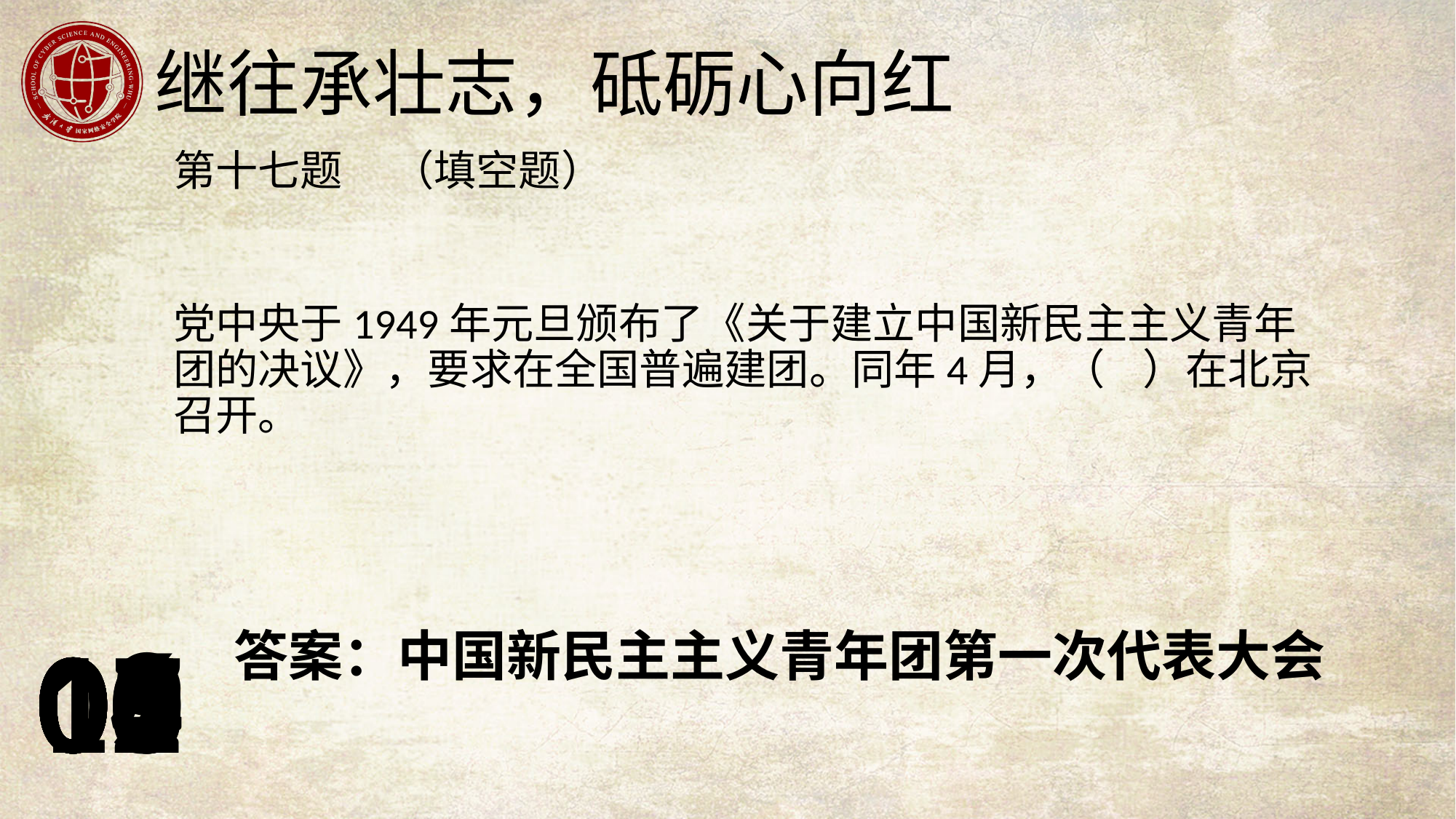

第十七题	（填空题）
党中央于1949年元旦颁布了《关于建立中国新民主主义青年团的决议》，要求在全国普遍建团。同年4月，（    ）在北京召开。
答案：中国新民主主义青年团第一次代表大会